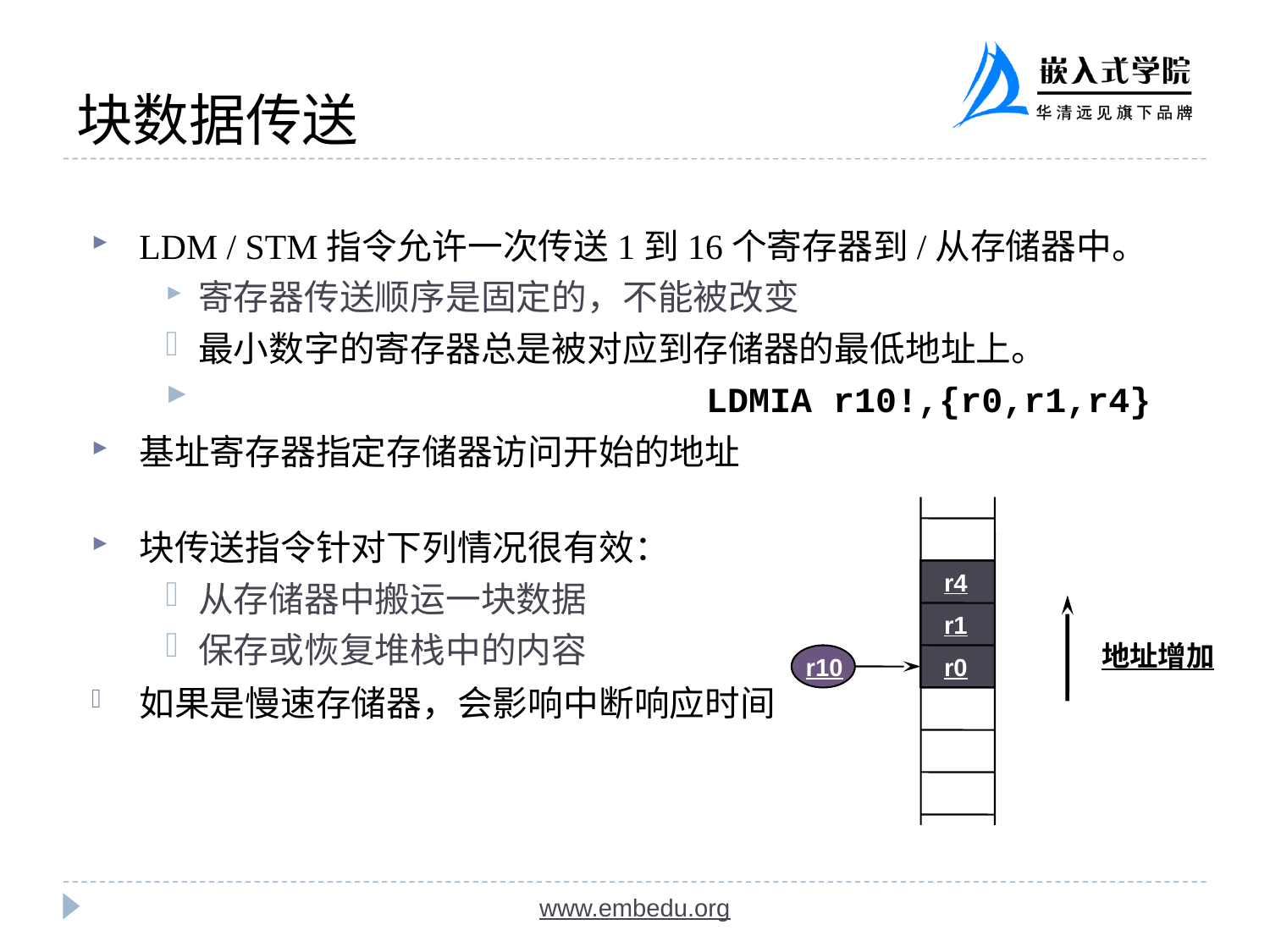

块数据传送
LDM / STM指令允许一次传送1到16个寄存器到/从存储器中。
寄存器传送顺序是固定的，不能被改变
最小数字的寄存器总是被对应到存储器的最低地址上。
				LDMIA	r10!,{r0,r1,r4}
基址寄存器指定存储器访问开始的地址
块传送指令针对下列情况很有效：
从存储器中搬运一块数据
保存或恢复堆栈中的内容
如果是慢速存储器，会影响中断响应时间

r4

r1
地址增加

r10

r0

www.embedu.org